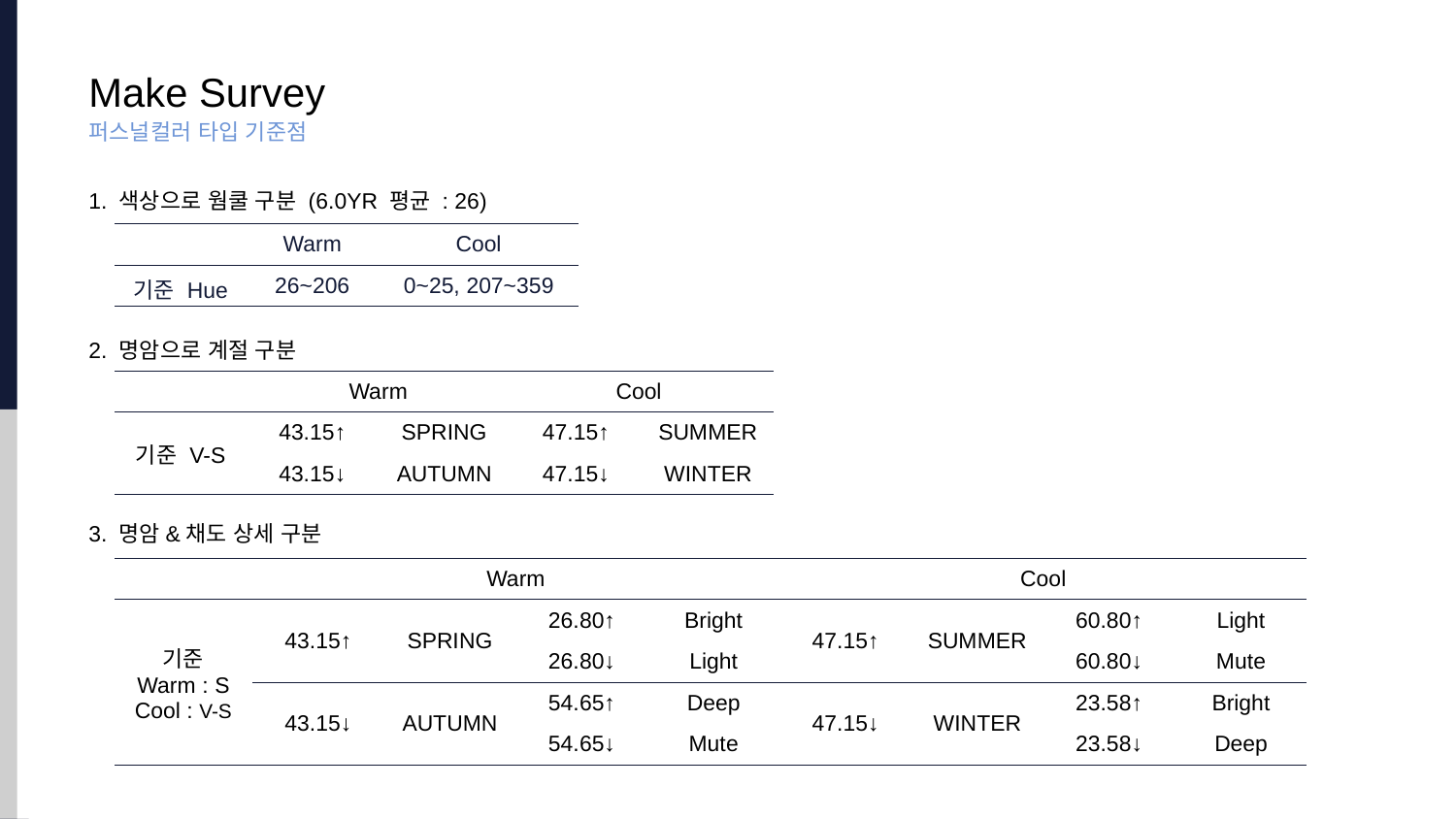

Make Survey
퍼스널컬러 타입 기준점
1. 색상으로 웜쿨 구분 (6.0YR 평균 : 26)
|  | Warm | Cool |
| --- | --- | --- |
| 기준 Hue | 26~206 | 0~25, 207~359 |
2. 명암으로 계절 구분
|  | Warm |  | Cool |  |
| --- | --- | --- | --- | --- |
| 기준 V-S | 43.15↑ | SPRING | 47.15↑ | SUMMER |
|  | 43.15↓ | AUTUMN | 47.15↓ | WINTER |
3. 명암&채도 상세 구분
|  | Warm |  |  |  | Cool |  |  |  |
| --- | --- | --- | --- | --- | --- | --- | --- | --- |
| 기준 Warm : S Cool : V-S | 43.15↑ | SPRING | 26.80↑ | Bright | 47.15↑ | SUMMER | 60.80↑ | Light |
|  |  |  | 26.80↓ | Light |  |  | 60.80↓ | Mute |
|  | 43.15↓ | AUTUMN | 54.65↑ | Deep | 47.15↓ | WINTER | 23.58↑ | Bright |
|  |  |  | 54.65↓ | Mute |  |  | 23.58↓ | Deep |